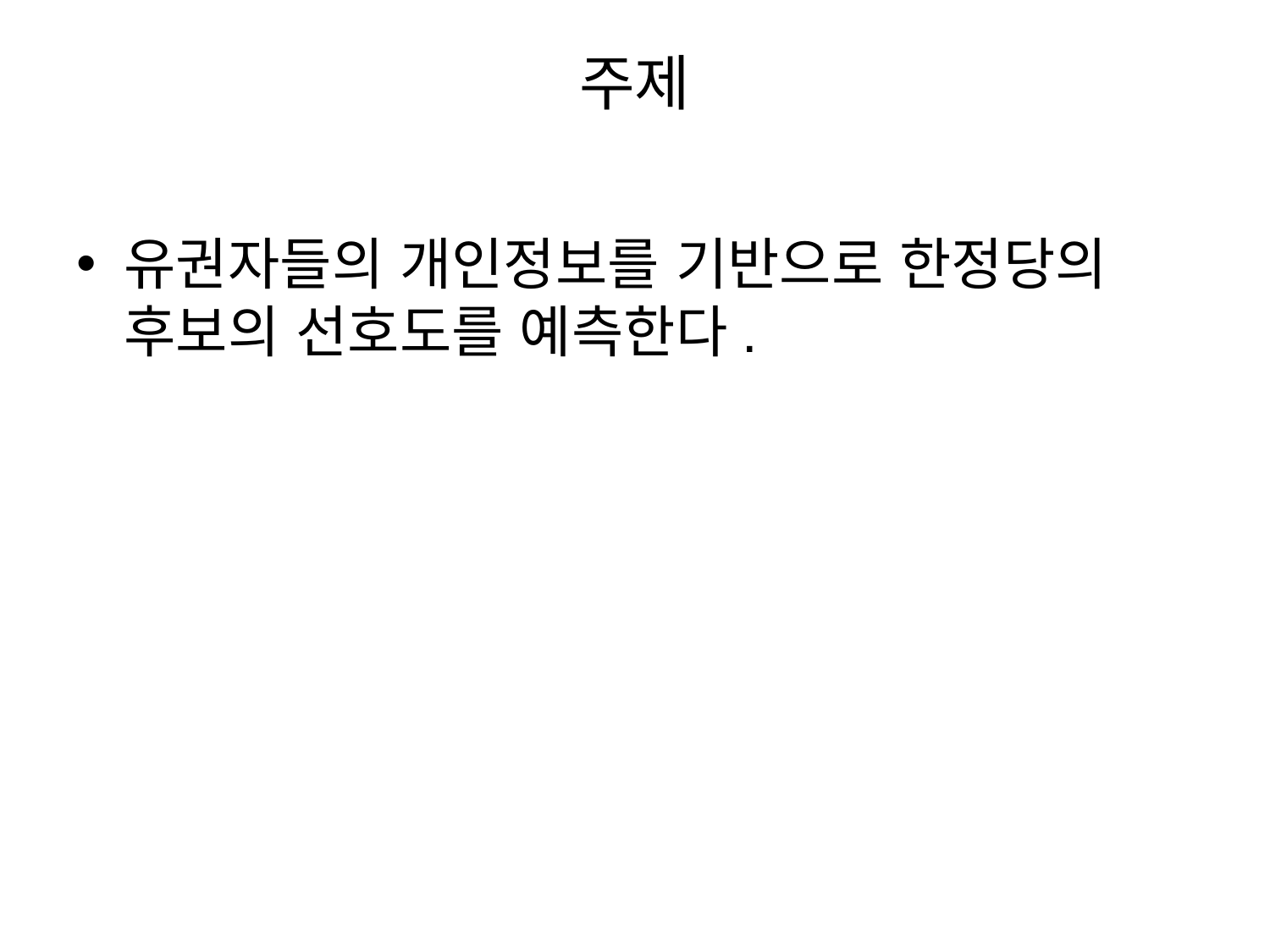

# 주제
유권자들의 개인정보를 기반으로 한정당의 후보의 선호도를 예측한다.